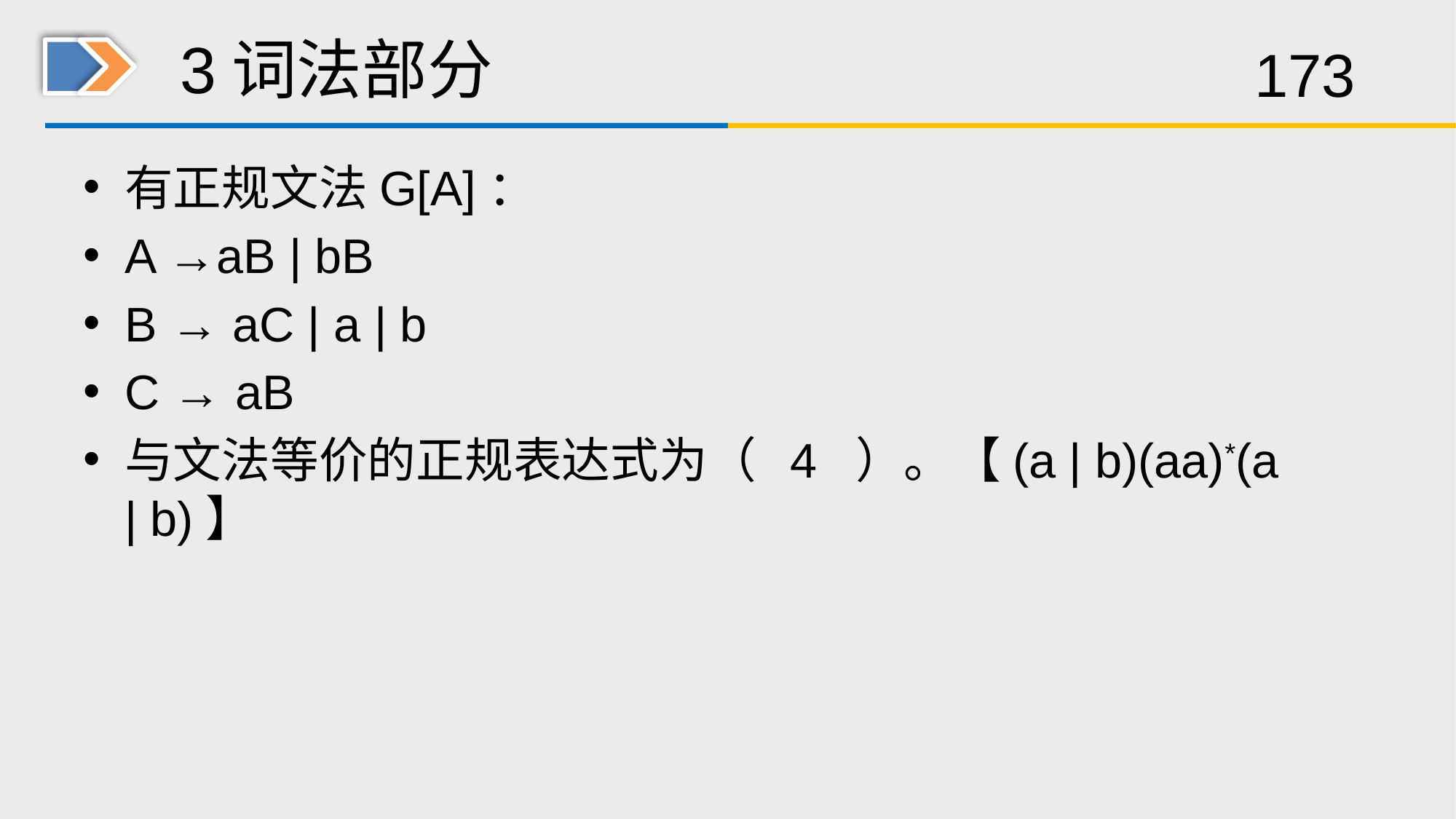

# 3词法部分
173
有正规文法G[A]：
A →aB | bB
B → aC | a | b
C → aB
与文法等价的正规表达式为（  4  ）。【(a | b)(aa)*(a | b)】